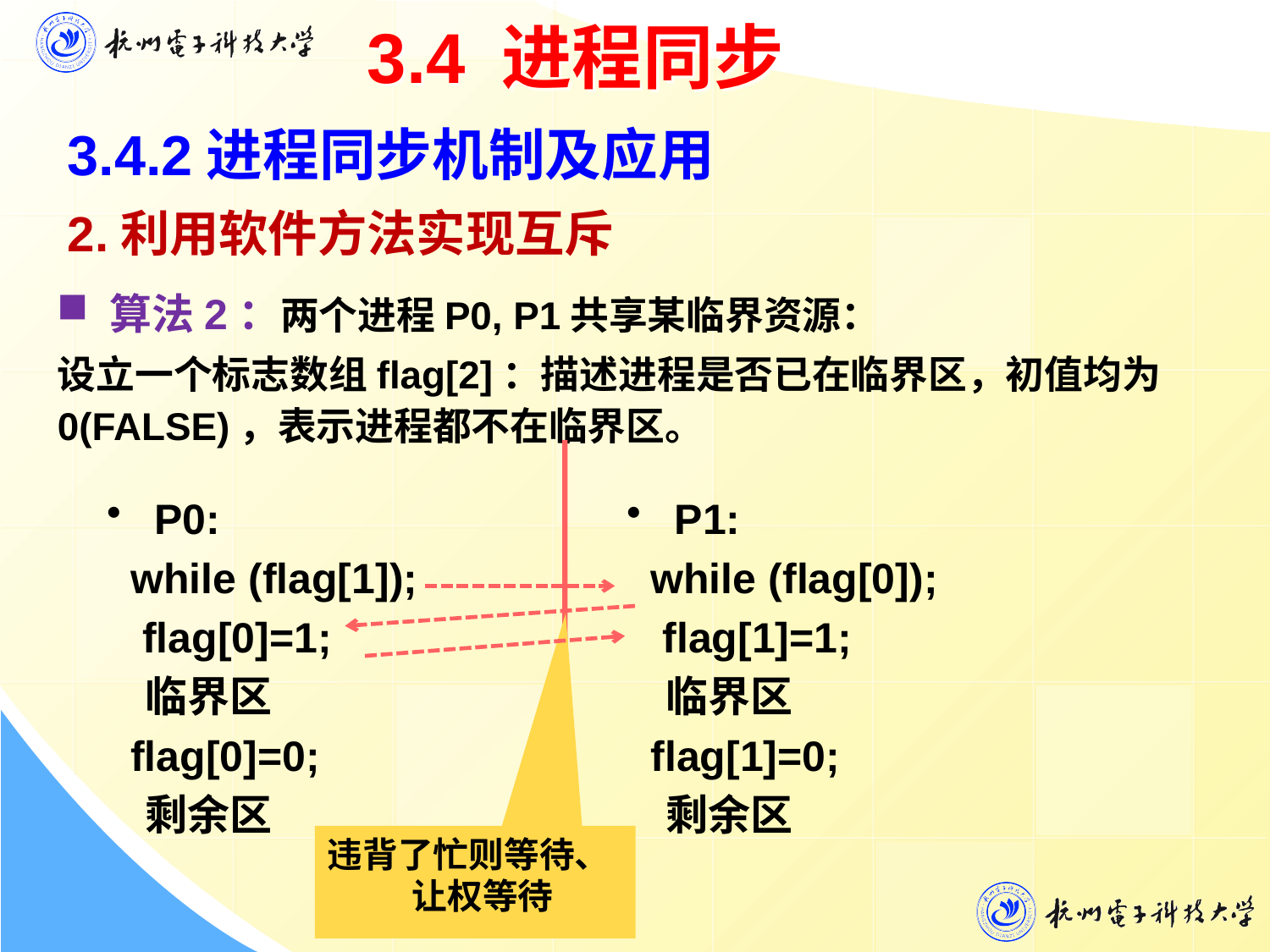

3.4 进程同步
3.4.2进程同步机制及应用
2.利用软件方法实现互斥
 算法2：两个进程P0, P1共享某临界资源：
设立一个标志数组flag[2]：描述进程是否已在临界区，初值均为0(FALSE)，表示进程都不在临界区。

P1:
  while (flag[0]);
   flag[1]=1;
   临界区
  flag[1]=0;
   剩余区

P0:
  while (flag[1]);
   flag[0]=1;
   临界区
  flag[0]=0;
   剩余区

违背了忙则等待、让权等待